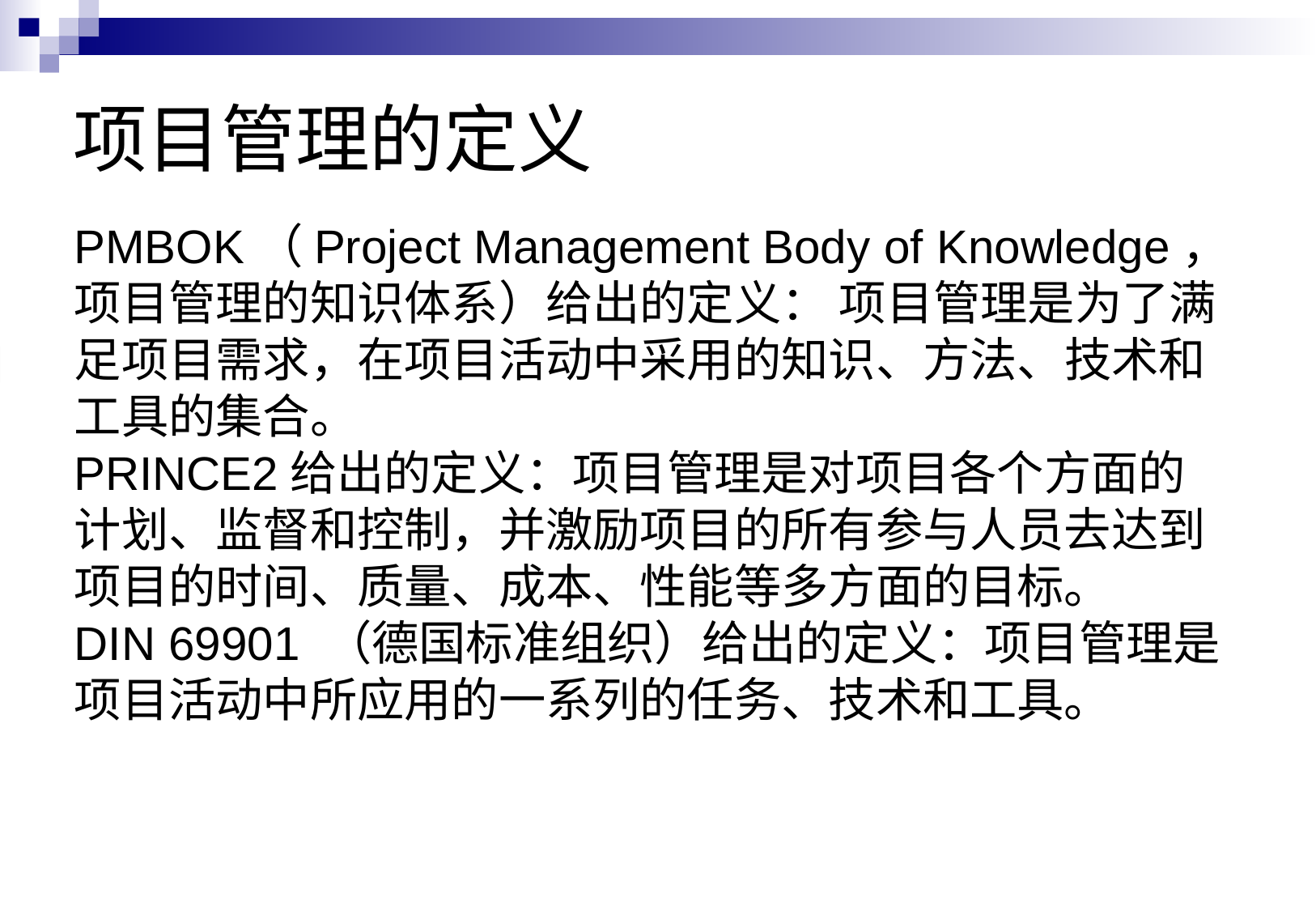

# 项目管理的定义
PMBOK（Project Management Body of Knowledge，项目管理的知识体系）给出的定义： 项目管理是为了满足项目需求，在项目活动中采用的知识、方法、技术和工具的集合。
PRINCE2给出的定义：项目管理是对项目各个方面的计划、监督和控制，并激励项目的所有参与人员去达到项目的时间、质量、成本、性能等多方面的目标。
DIN 69901 （德国标准组织）给出的定义：项目管理是项目活动中所应用的一系列的任务、技术和工具。